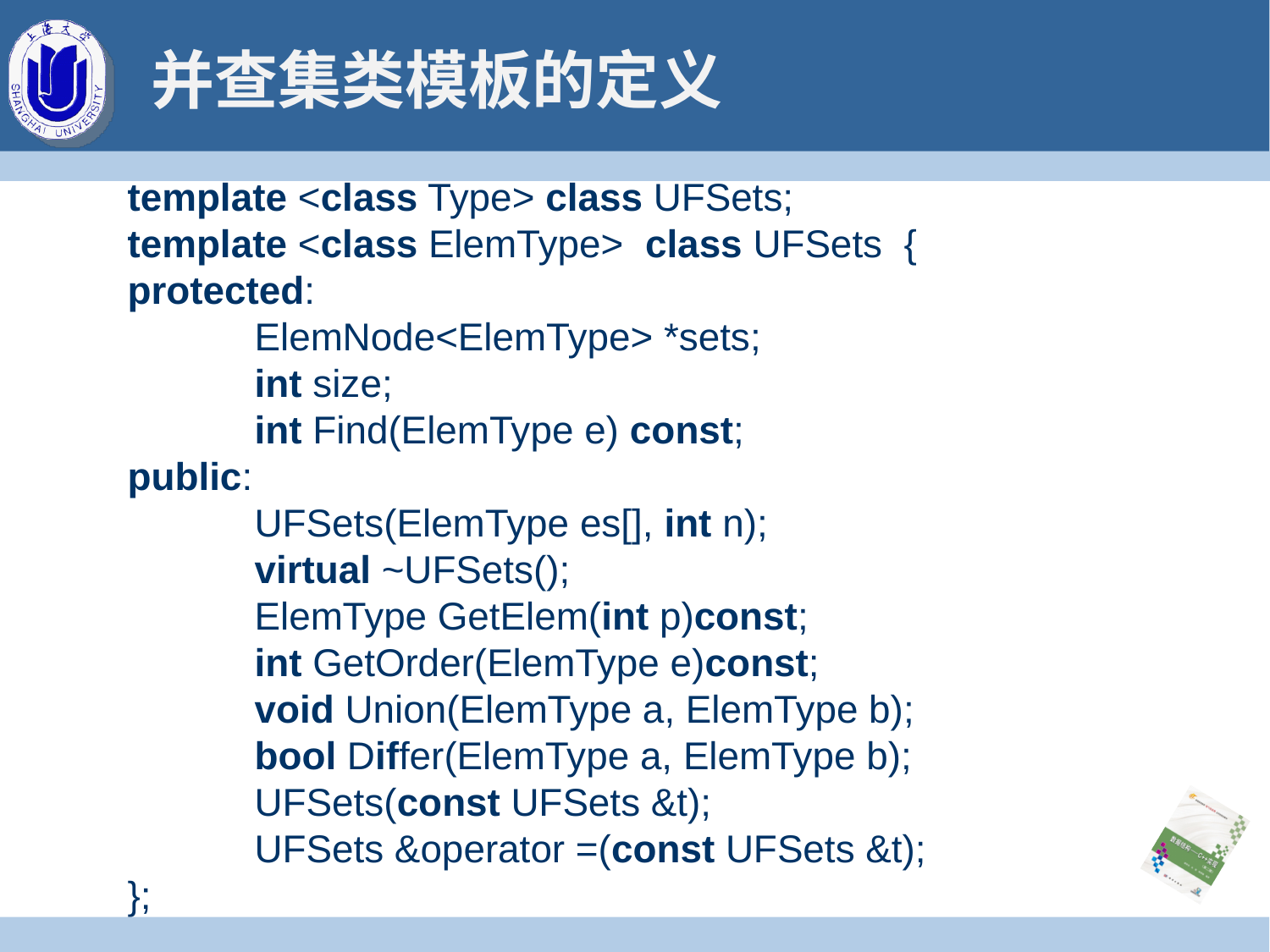

# 并查集类模板的定义
template <class Type> class UFSets;
template <class ElemType>  class UFSets  {
protected:
   	ElemNode<ElemType> *sets;
   	int size;
   	int Find(ElemType e) const;
public:
   	UFSets(ElemType es[], int n);
   	virtual ~UFSets();
   	ElemType GetElem(int p)const;
   	int GetOrder(ElemType e)const;
   	void Union(ElemType a, ElemType b);
   	bool Differ(ElemType a, ElemType b);
   	UFSets(const UFSets &t);
   	UFSets &operator =(const UFSets &t);
};